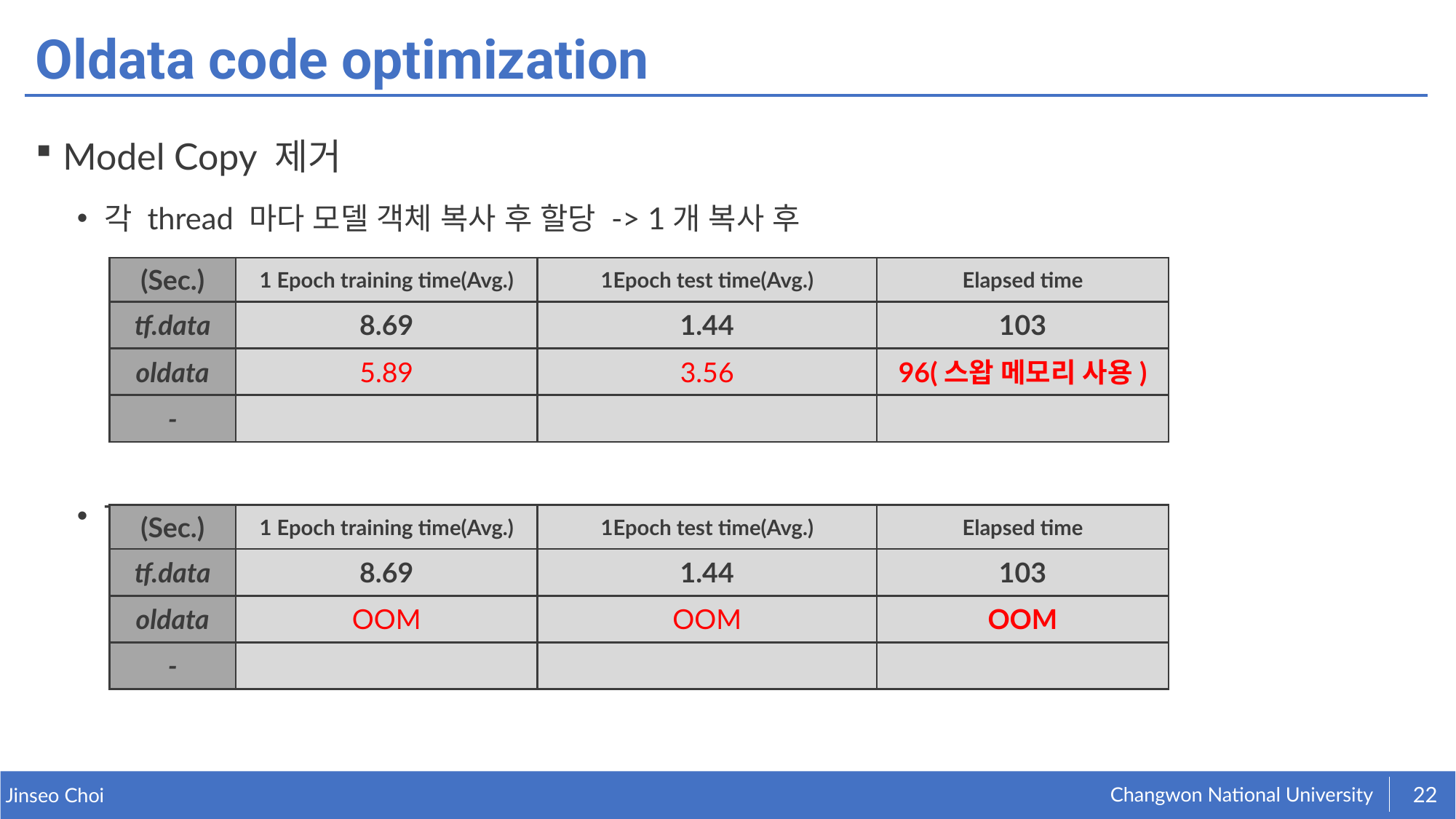

# Oldata code optimization
Model Copy 제거
각 thread 마다 모델 객체 복사 후 할당 -> 1개 복사 후

Test thread = 24

| (Sec.) | 1 Epoch training time(Avg.) | 1Epoch test time(Avg.) | Elapsed time |
| --- | --- | --- | --- |
| tf.data | 8.69 | 1.44 | 103 |
| oldata | 5.89 | 3.56 | 96(스왑 메모리 사용) |
| - |  |  |  |
| (Sec.) | 1 Epoch training time(Avg.) | 1Epoch test time(Avg.) | Elapsed time |
| --- | --- | --- | --- |
| tf.data | 8.69 | 1.44 | 103 |
| oldata | OOM | OOM | OOM |
| - |  |  |  |
22